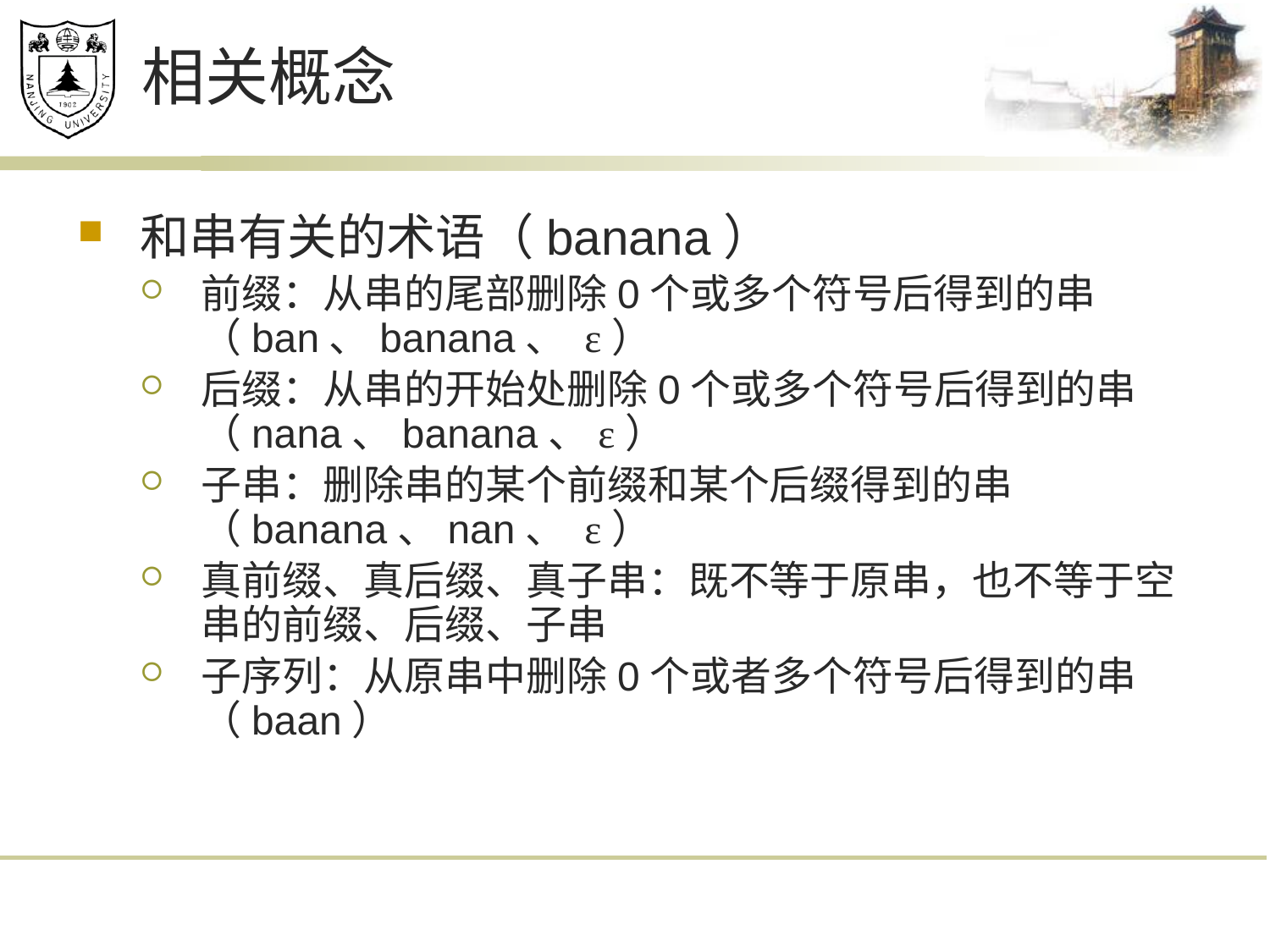

# 相关概念
和串有关的术语（banana）
前缀：从串的尾部删除0个或多个符号后得到的串（ban、banana、 ε）
后缀：从串的开始处删除0个或多个符号后得到的串（nana、banana、ε）
子串：删除串的某个前缀和某个后缀得到的串（banana、nan、 ε）
真前缀、真后缀、真子串：既不等于原串，也不等于空串的前缀、后缀、子串
子序列：从原串中删除0个或者多个符号后得到的串（baan）